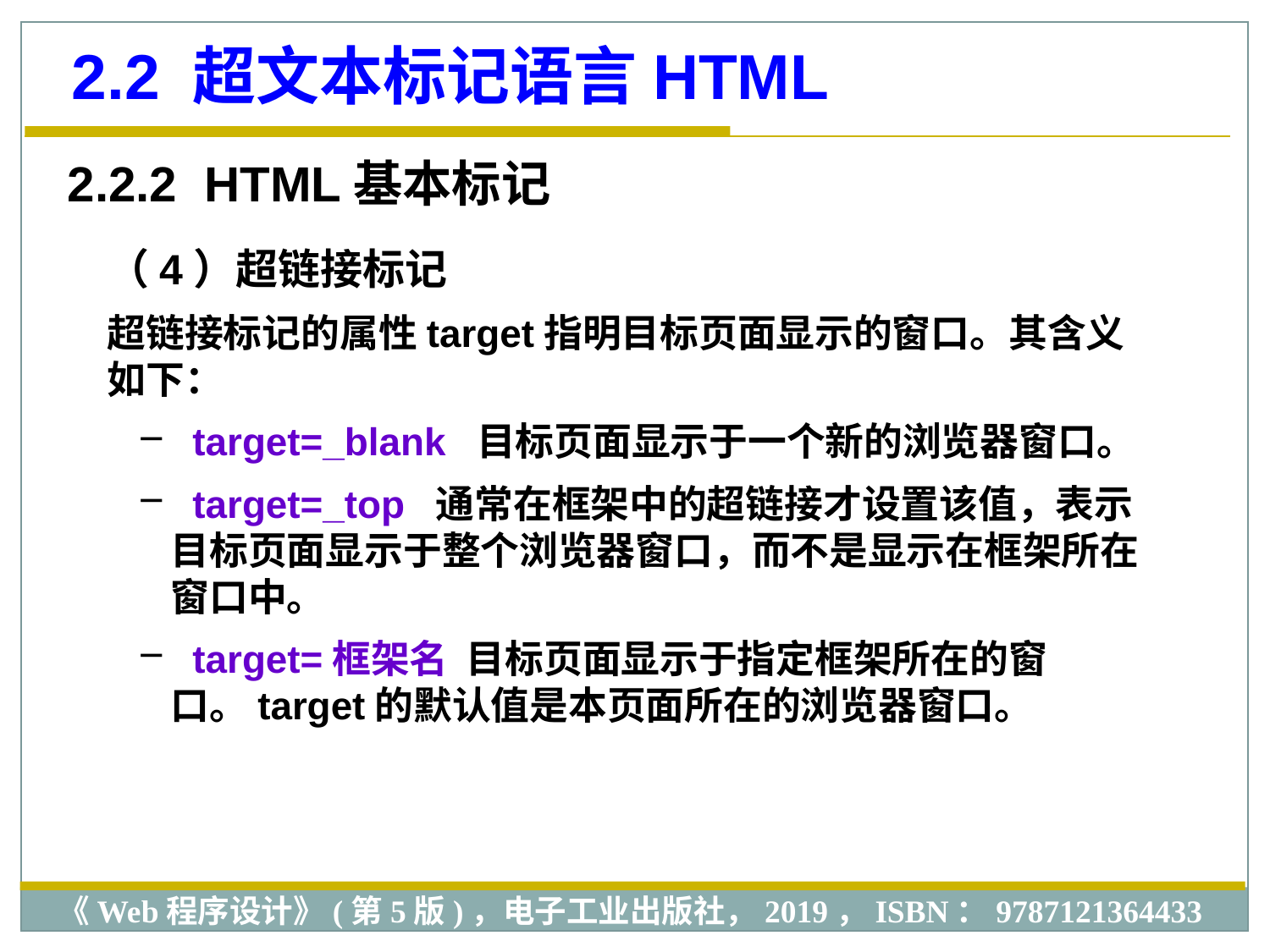

2.2 超文本标记语言HTML
2.2.2  HTML基本标记
（4）超链接标记
超链接标记的属性target指明目标页面显示的窗口。其含义如下：
  target=_blank  目标页面显示于一个新的浏览器窗口。
  target=_top  通常在框架中的超链接才设置该值，表示目标页面显示于整个浏览器窗口，而不是显示在框架所在窗口中。
  target=框架名  目标页面显示于指定框架所在的窗口。target的默认值是本页面所在的浏览器窗口。